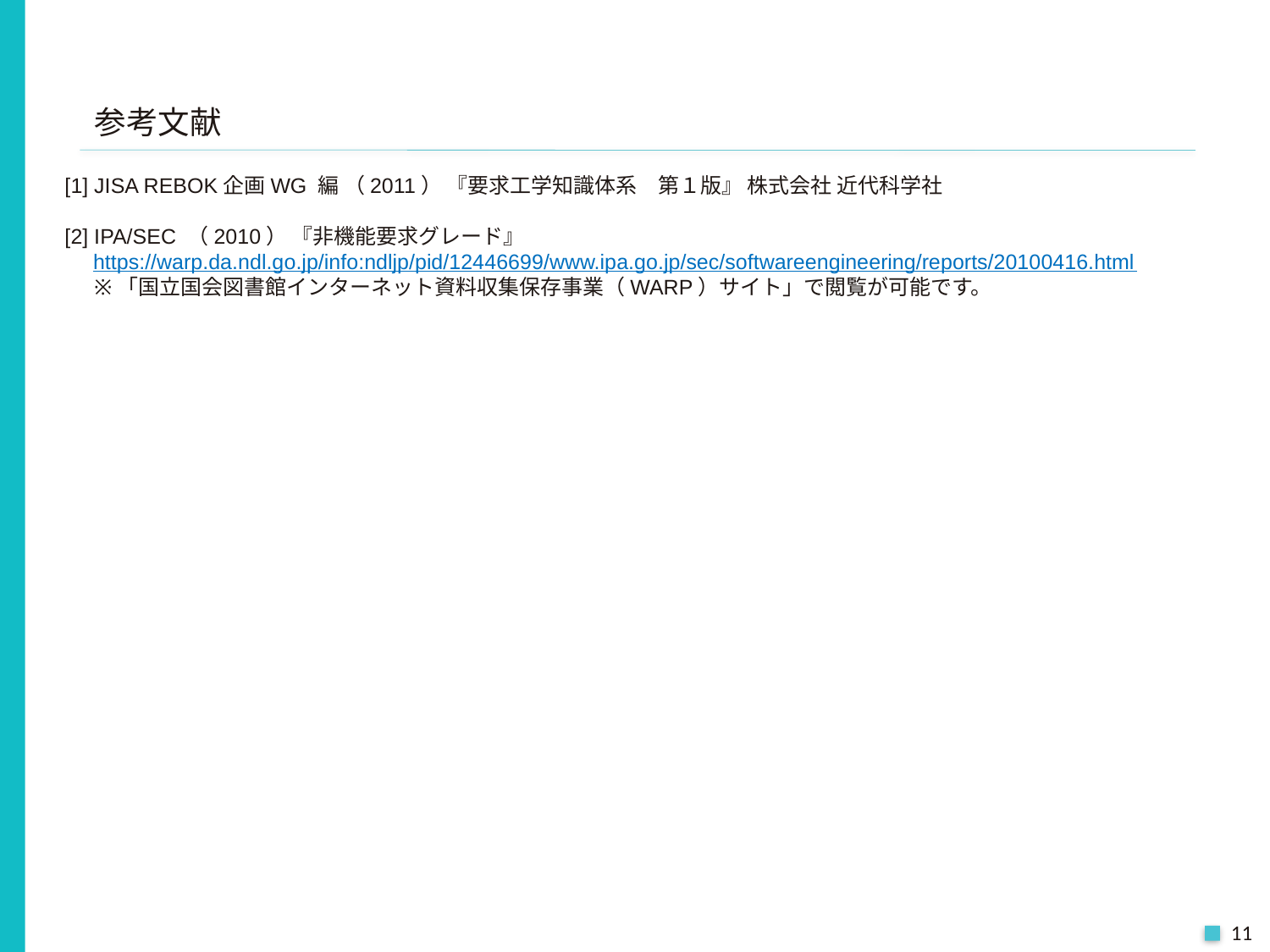

参考文献
[1] JISA REBOK企画WG 編 （2011） 『要求工学知識体系　第１版』 株式会社 近代科学社

[2] IPA/SEC （2010） 『非機能要求グレード』
     https://warp.da.ndl.go.jp/info:ndljp/pid/12446699/www.ipa.go.jp/sec/softwareengineering/reports/20100416.html
     ※「国立国会図書館インターネット資料収集保存事業（WARP）サイト」で閲覧が可能です。

11